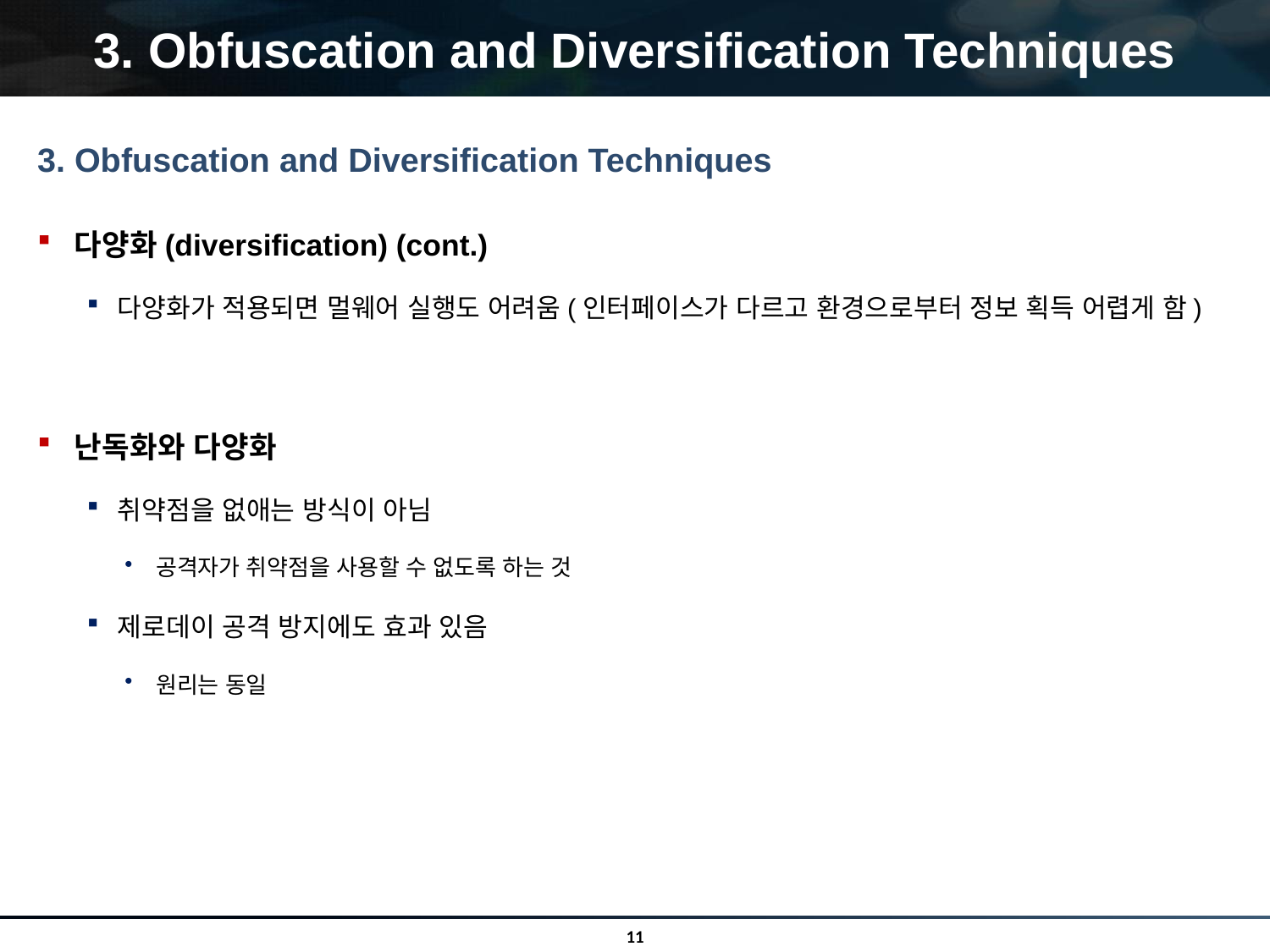

# 3. Obfuscation and Diversification Techniques
3. Obfuscation and Diversification Techniques
다양화(diversification) (cont.)
다양화가 적용되면 멀웨어 실행도 어려움(인터페이스가 다르고 환경으로부터 정보 획득 어렵게 함)

난독화와 다양화
취약점을 없애는 방식이 아님
공격자가 취약점을 사용할 수 없도록 하는 것
제로데이 공격 방지에도 효과 있음
원리는 동일